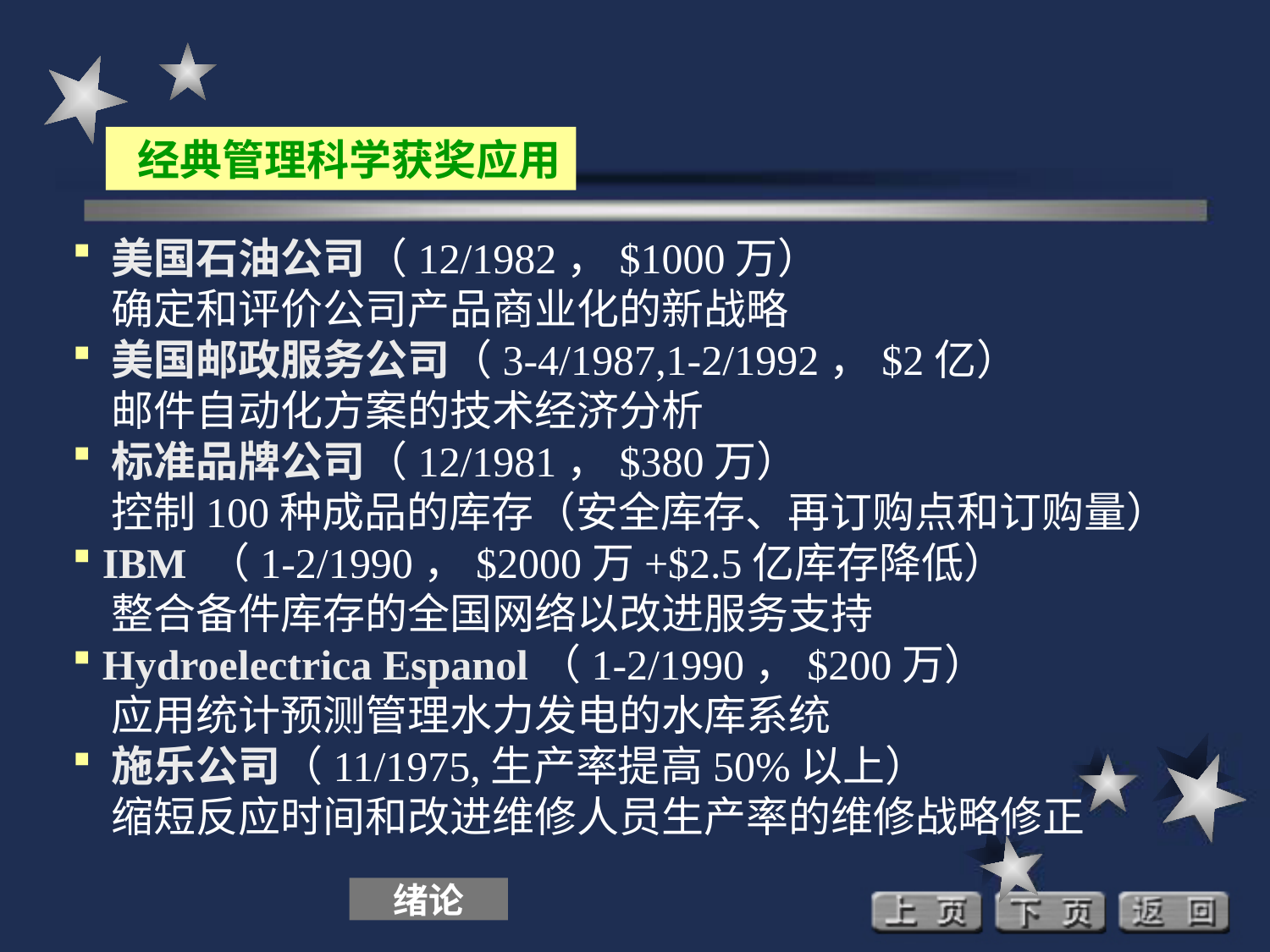

经典管理科学获奖应用
 美国石油公司（12/1982，$1000万）
   确定和评价公司产品商业化的新战略
 美国邮政服务公司（3-4/1987,1-2/1992，$2亿）
   邮件自动化方案的技术经济分析
 标准品牌公司（12/1981，$380万）
   控制100种成品的库存（安全库存、再订购点和订购量）
 IBM （1-2/1990，$2000万+$2.5亿库存降低）
   整合备件库存的全国网络以改进服务支持
 Hydroelectrica Espanol（1-2/1990，$200万）
   应用统计预测管理水力发电的水库系统
 施乐公司（11/1975,生产率提高50%以上）
   缩短反应时间和改进维修人员生产率的维修战略修正
绪论